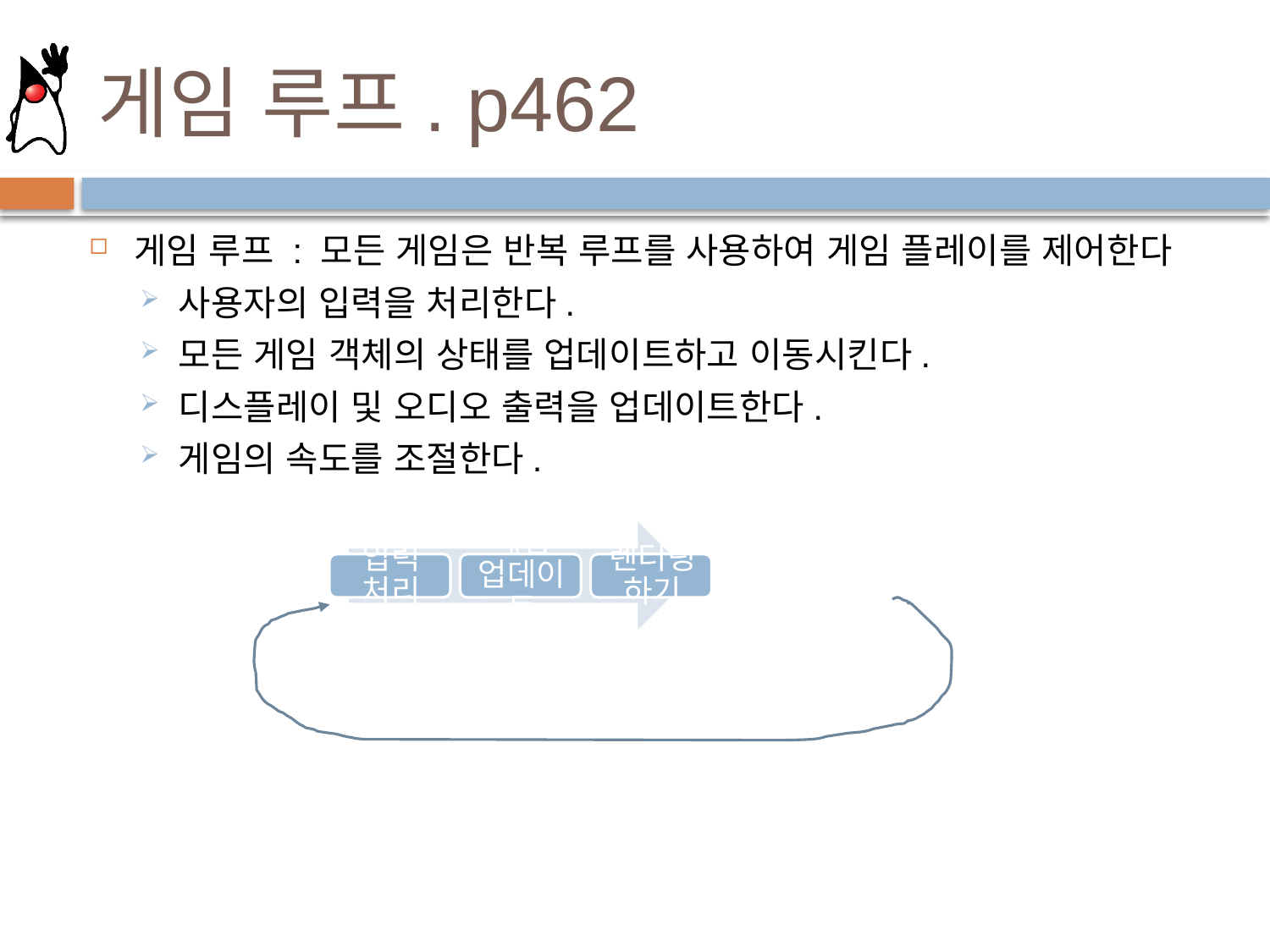

# 게임 루프. p462
게임 루프 : 모든 게임은 반복 루프를 사용하여 게임 플레이를 제어한다
사용자의 입력을 처리한다.
모든 게임 객체의 상태를 업데이트하고 이동시킨다.
디스플레이 및 오디오 출력을 업데이트한다.
게임의 속도를 조절한다.

입력 처리
게임 업데이트
렌더링하기